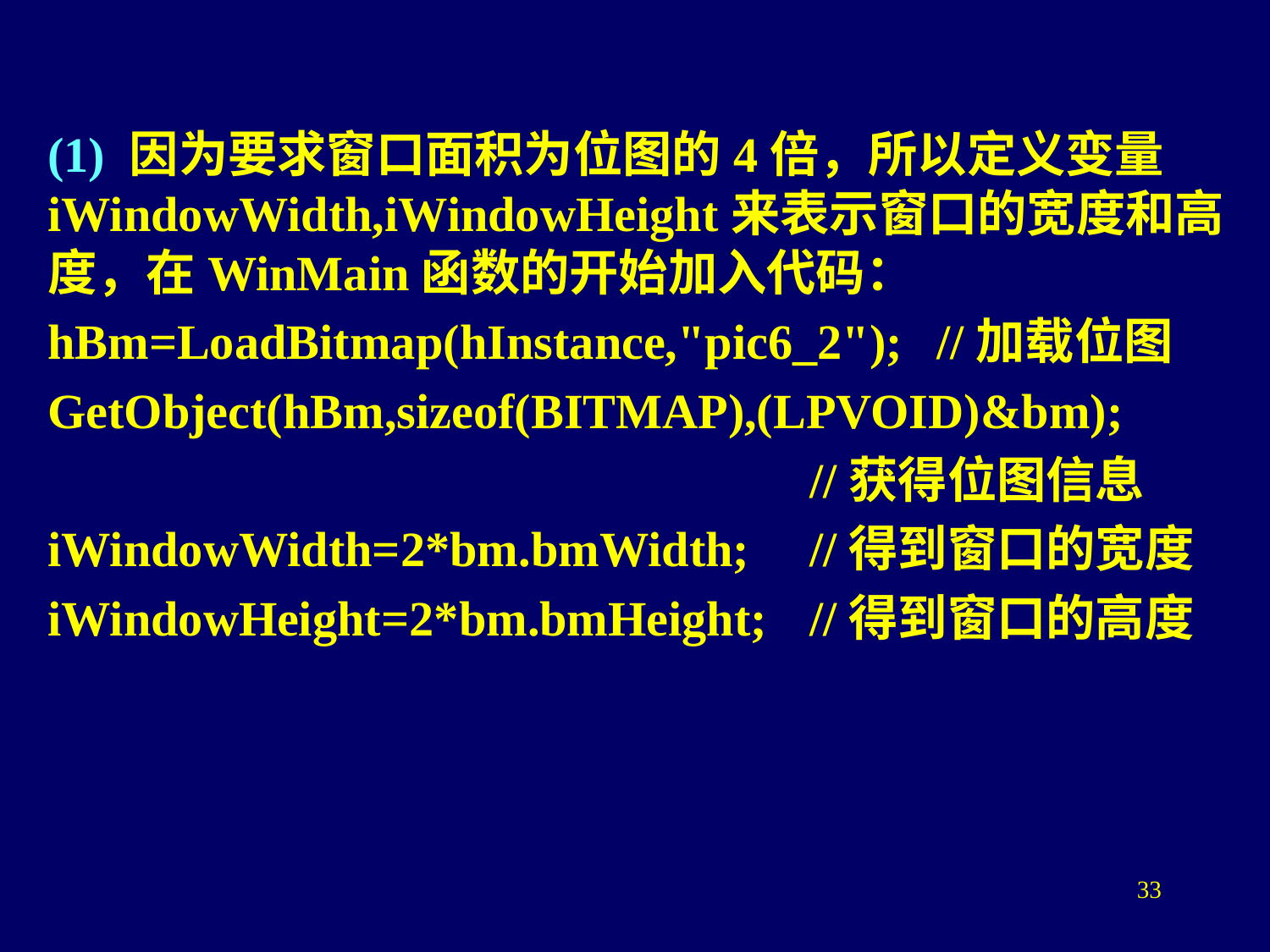

(1) 因为要求窗口面积为位图的4倍，所以定义变量iWindowWidth,iWindowHeight来表示窗口的宽度和高度，在WinMain函数的开始加入代码：
hBm=LoadBitmap(hInstance,"pic6_2");	//加载位图
GetObject(hBm,sizeof(BITMAP),(LPVOID)&bm);
						//获得位图信息
iWindowWidth=2*bm.bmWidth;	//得到窗口的宽度
iWindowHeight=2*bm.bmHeight;	//得到窗口的高度

33